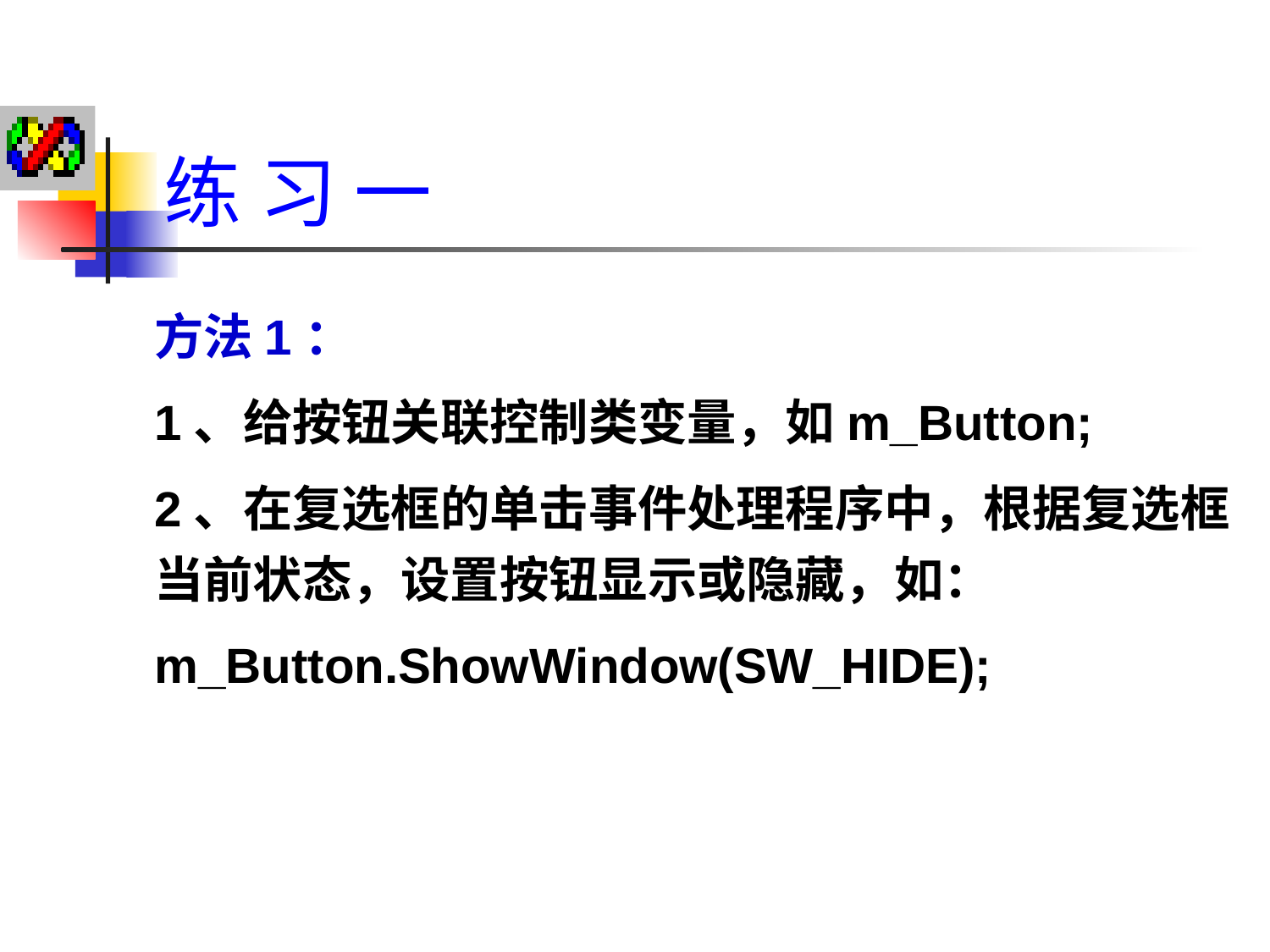

练 习 一
方法1：
1、给按钮关联控制类变量，如m_Button;
2、在复选框的单击事件处理程序中，根据复选框当前状态，设置按钮显示或隐藏，如：
m_Button.ShowWindow(SW_HIDE);